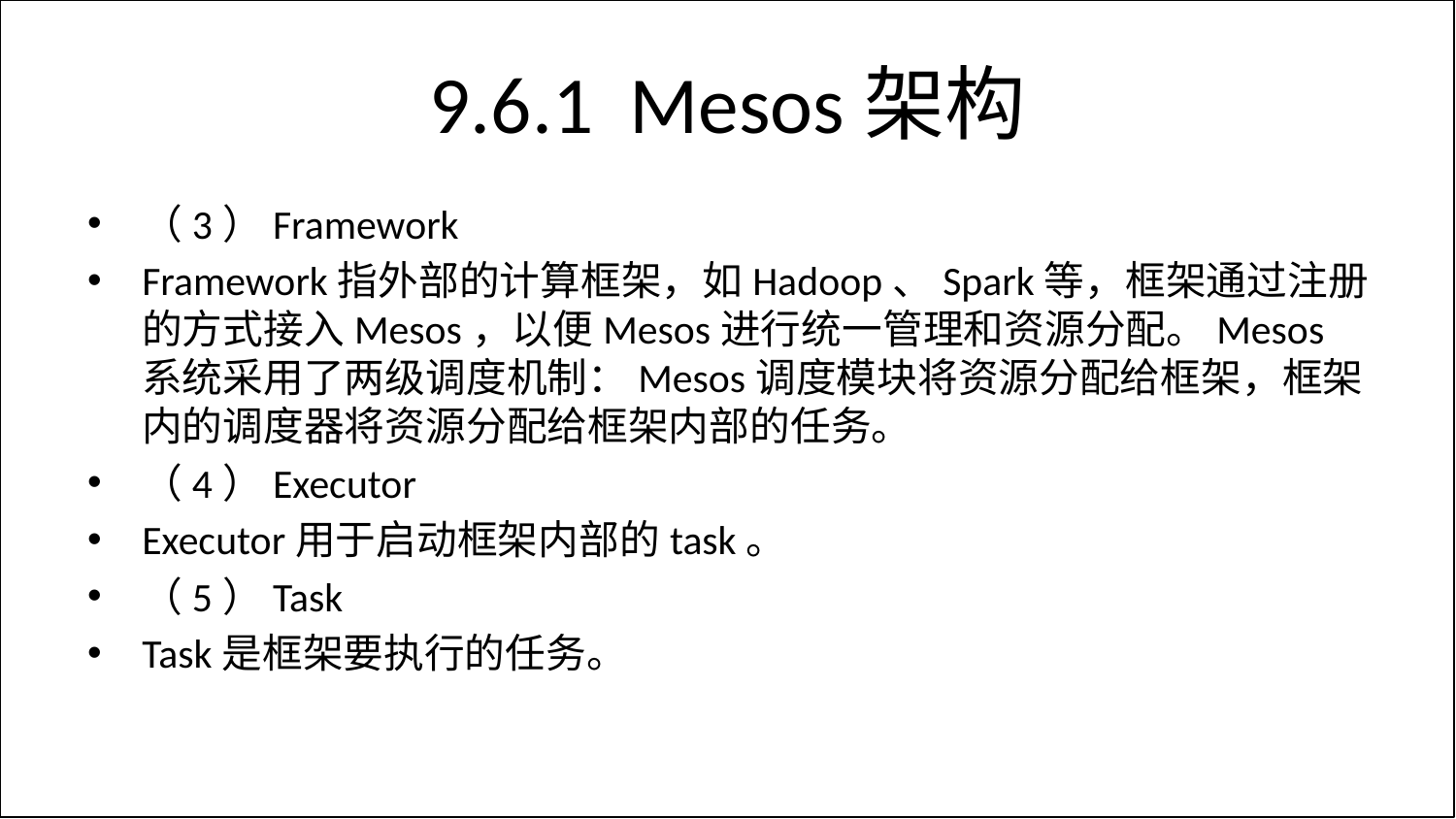

# 9.6.1  Mesos架构
（3）Framework
Framework指外部的计算框架，如Hadoop、Spark等，框架通过注册的方式接入Mesos，以便Mesos进行统一管理和资源分配。Mesos系统采用了两级调度机制：Mesos调度模块将资源分配给框架，框架内的调度器将资源分配给框架内部的任务。
（4）Executor
Executor用于启动框架内部的task。
（5）Task
Task是框架要执行的任务。